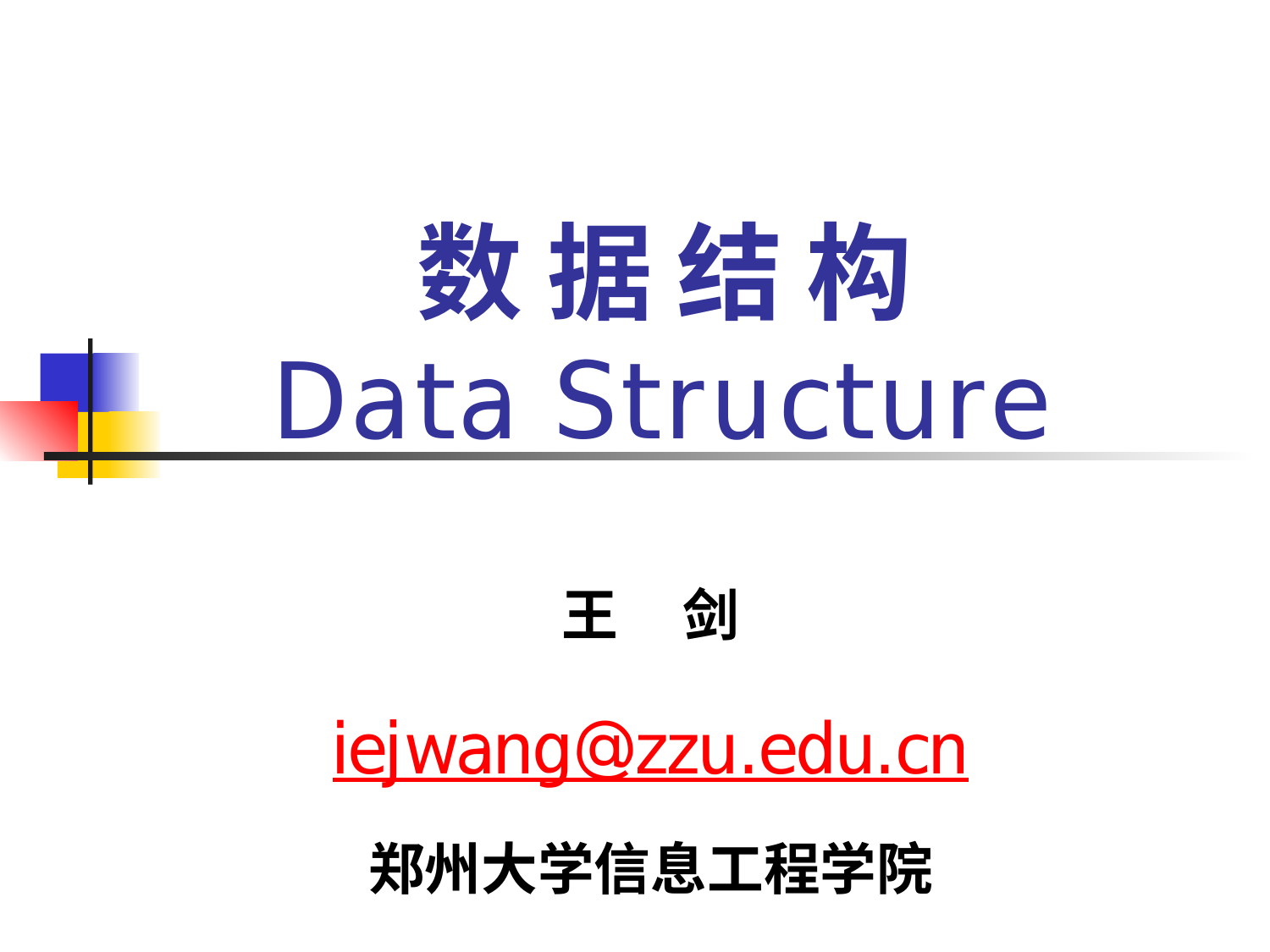

# 数 据 结 构 Data Structure
王     剑
iejwang@zzu.edu.cn
郑州大学信息工程学院